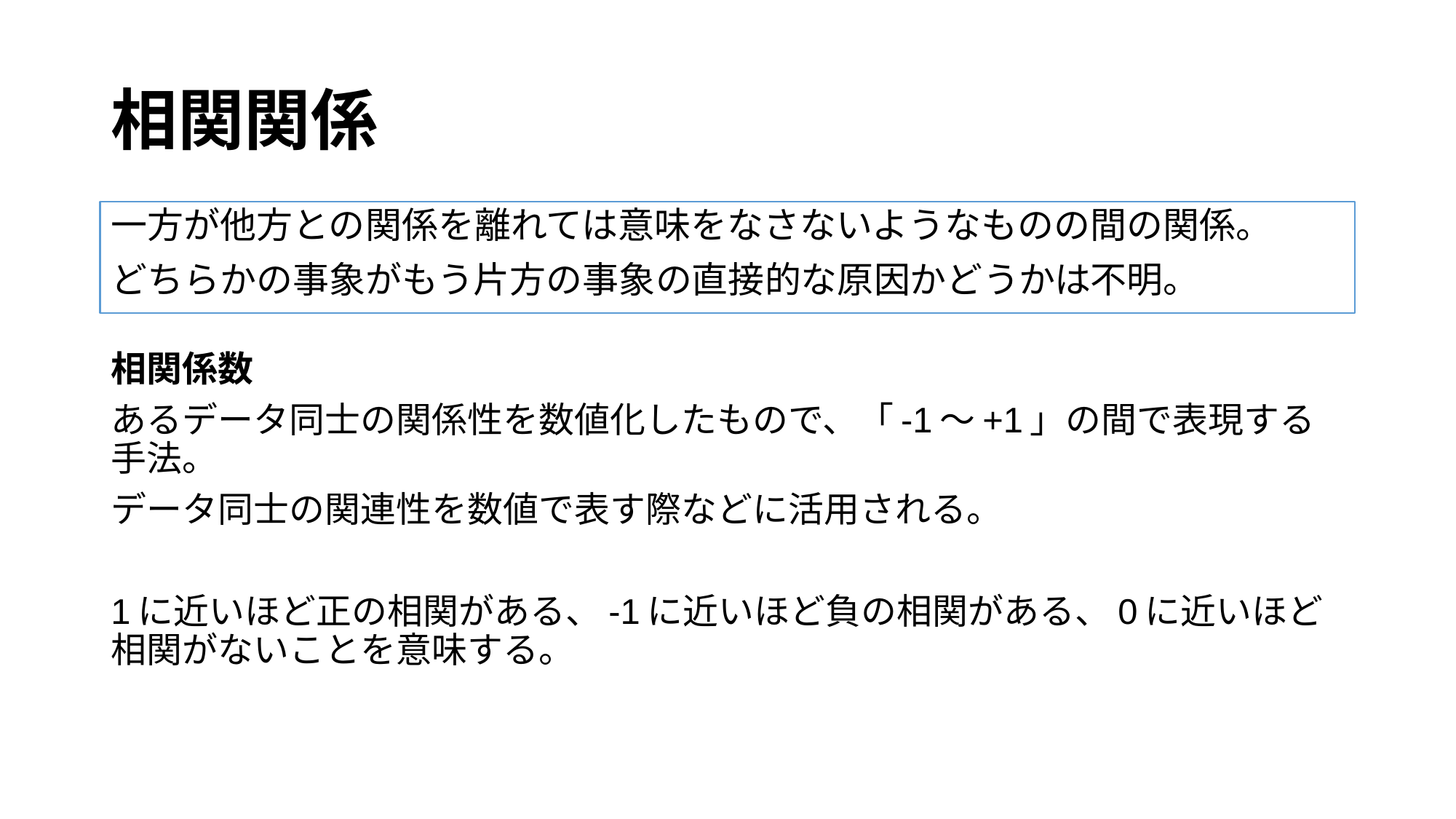

# 相関関係
一方が他方との関係を離れては意味をなさないようなものの間の関係。
どちらかの事象がもう片方の事象の直接的な原因かどうかは不明。
相関係数
あるデータ同士の関係性を数値化したもので、「-1～+1」の間で表現する手法。
データ同士の関連性を数値で表す際などに活用される。

1に近いほど正の相関がある、-1に近いほど負の相関がある、0に近いほど相関がないことを意味する。